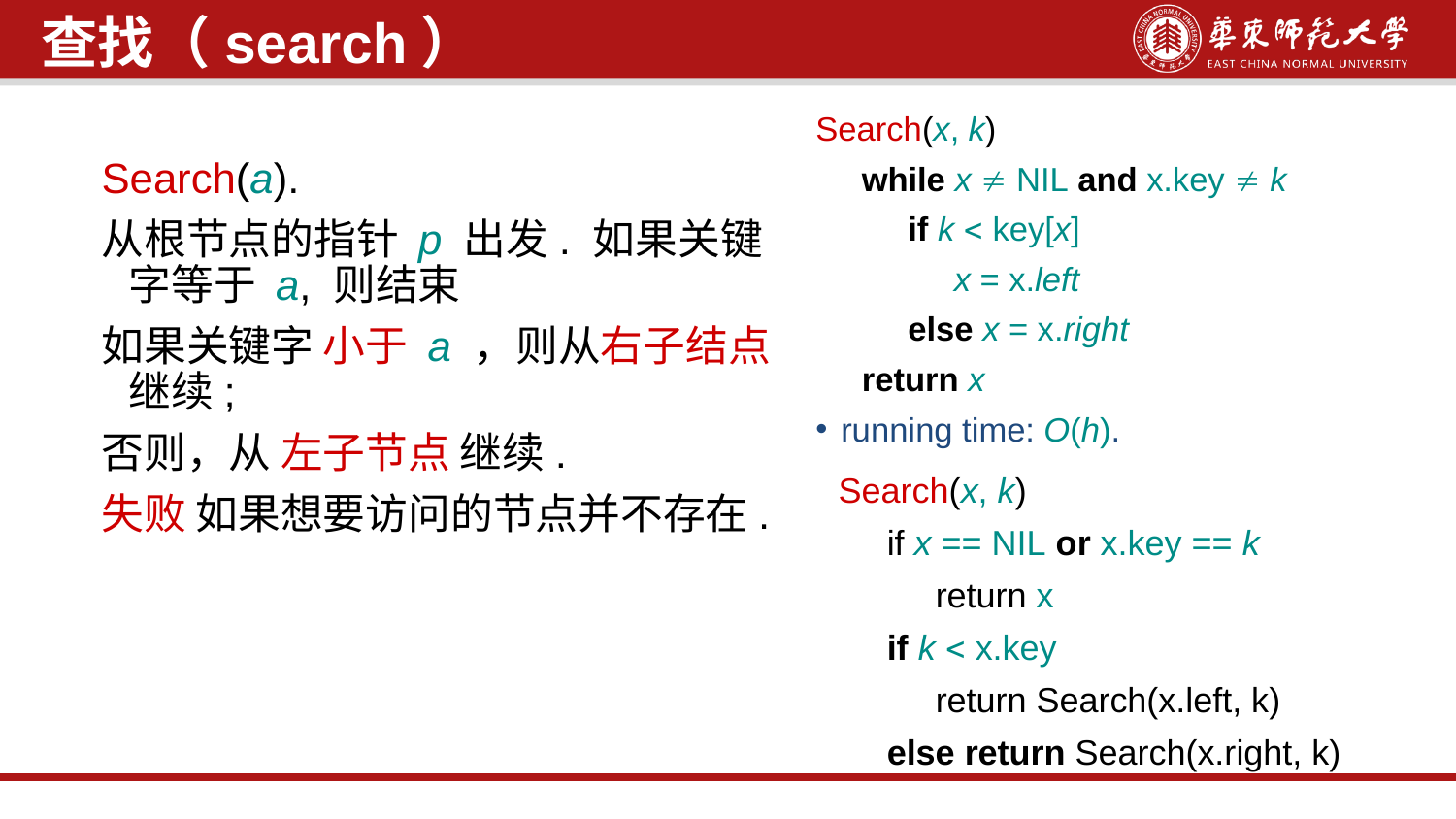

18
查找（search）
Search(x, k)
     while x ≠ NIL and x.key ≠ k
          if k < key[x]
               x = x.left
          else x = x.right
     return x
running time: O(h).
Search(a).
从根节点的指针 p 出发. 如果关键字等于 a, 则结束
如果关键字 小于 a ，则从右子结点 继续;
否则，从 左子节点 继续.
失败 如果想要访问的节点并不存在.
Search(x, k)
     if x == NIL or x.key == k
          return x
     if k < x.key
          return Search(x.left, k)
     else return Search(x.right, k)